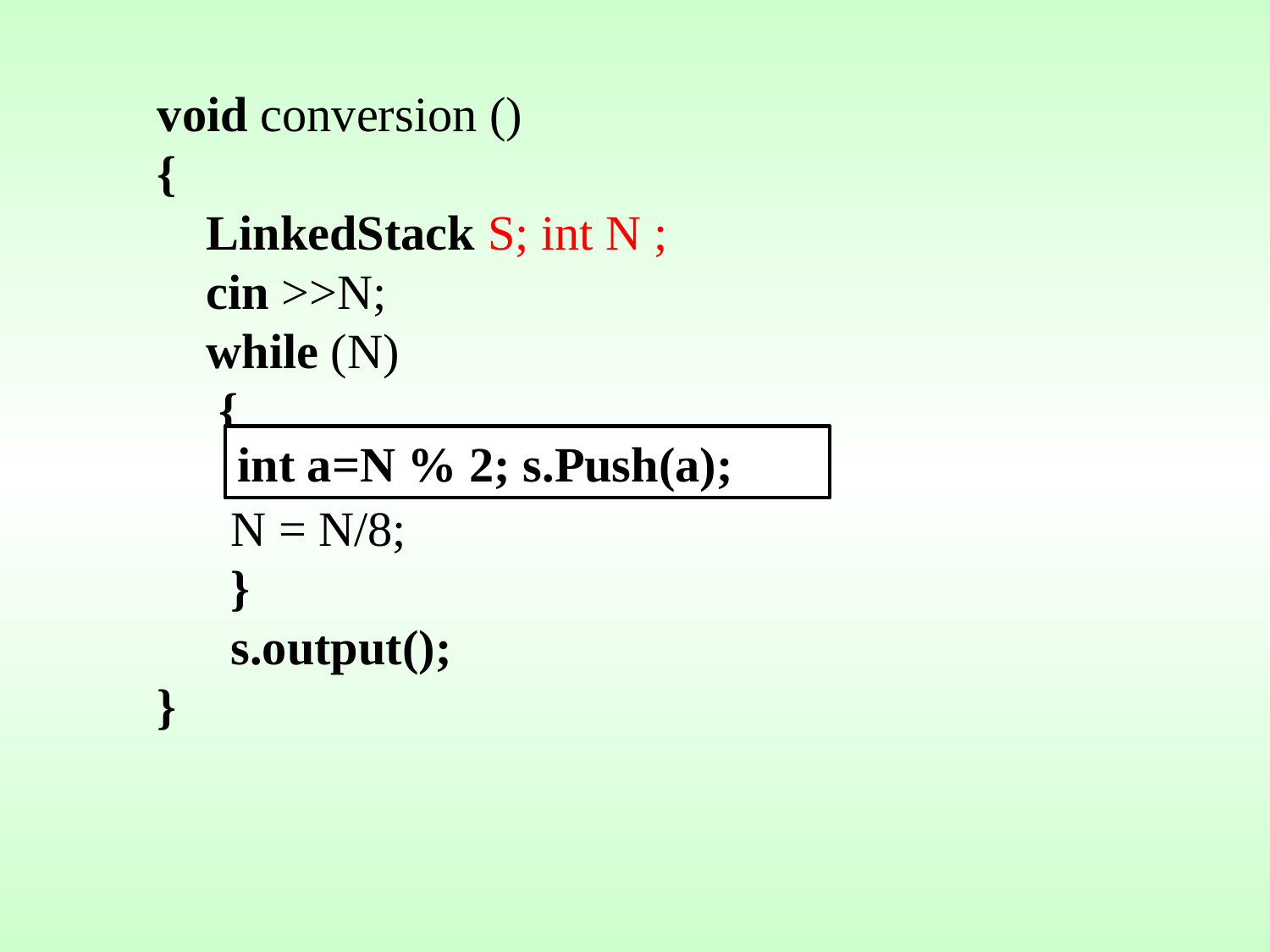

void conversion ()
{
    LinkedStack S; int N ;
    cin >>N;
    while (N)
     {
      S.Push( N % 8);   // 对吗？
      N = N/8;
      }
      s.output();
}
int a=N % 2; s.Push(a);